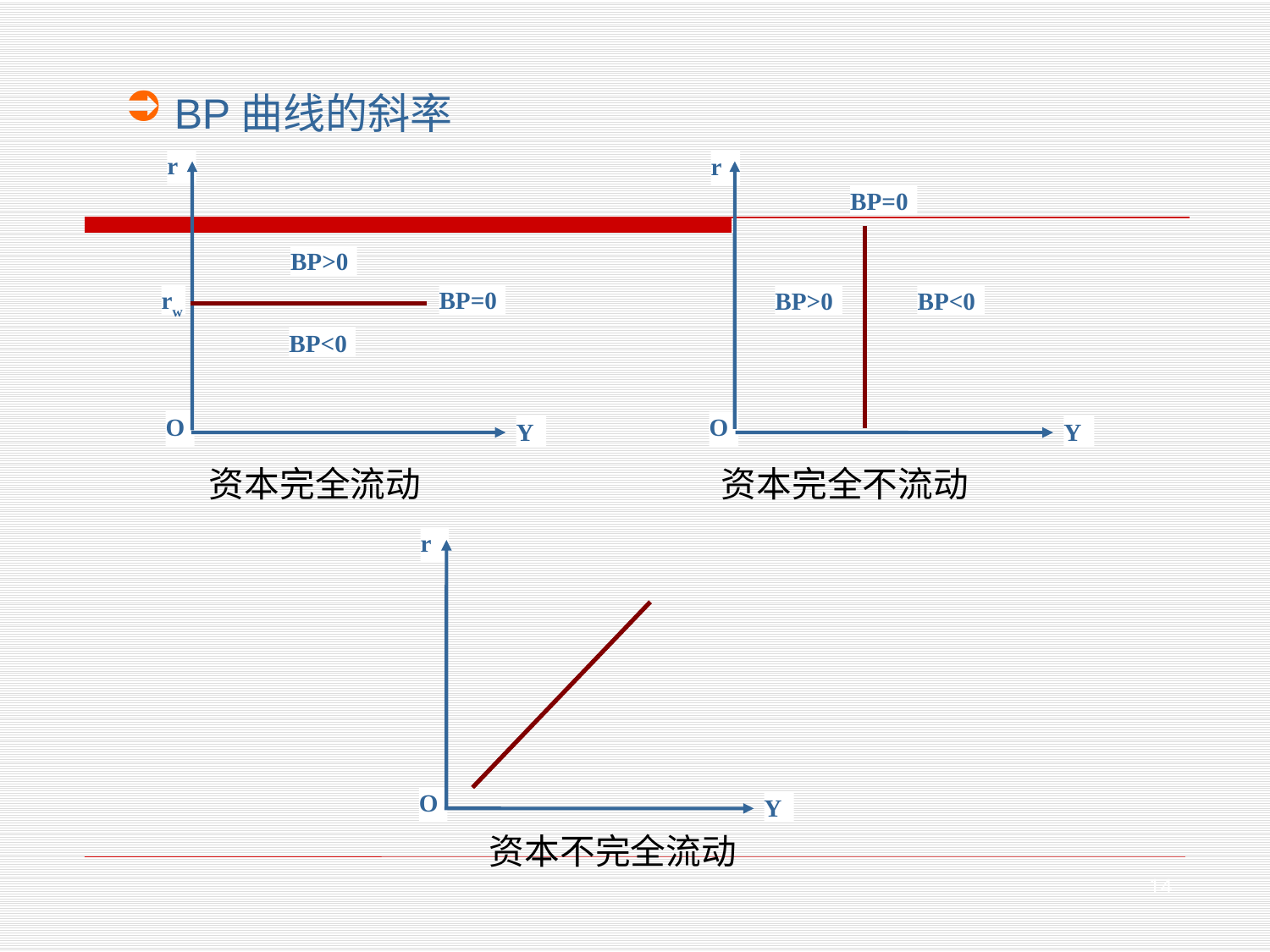

BP曲线的斜率
r

BP>0
rw
BP=0
BP<0
O
Y

r

BP=0
BP>0
BP<0
O
Y

资本完全流动
资本完全不流动
r

O
Y

资本不完全流动
14